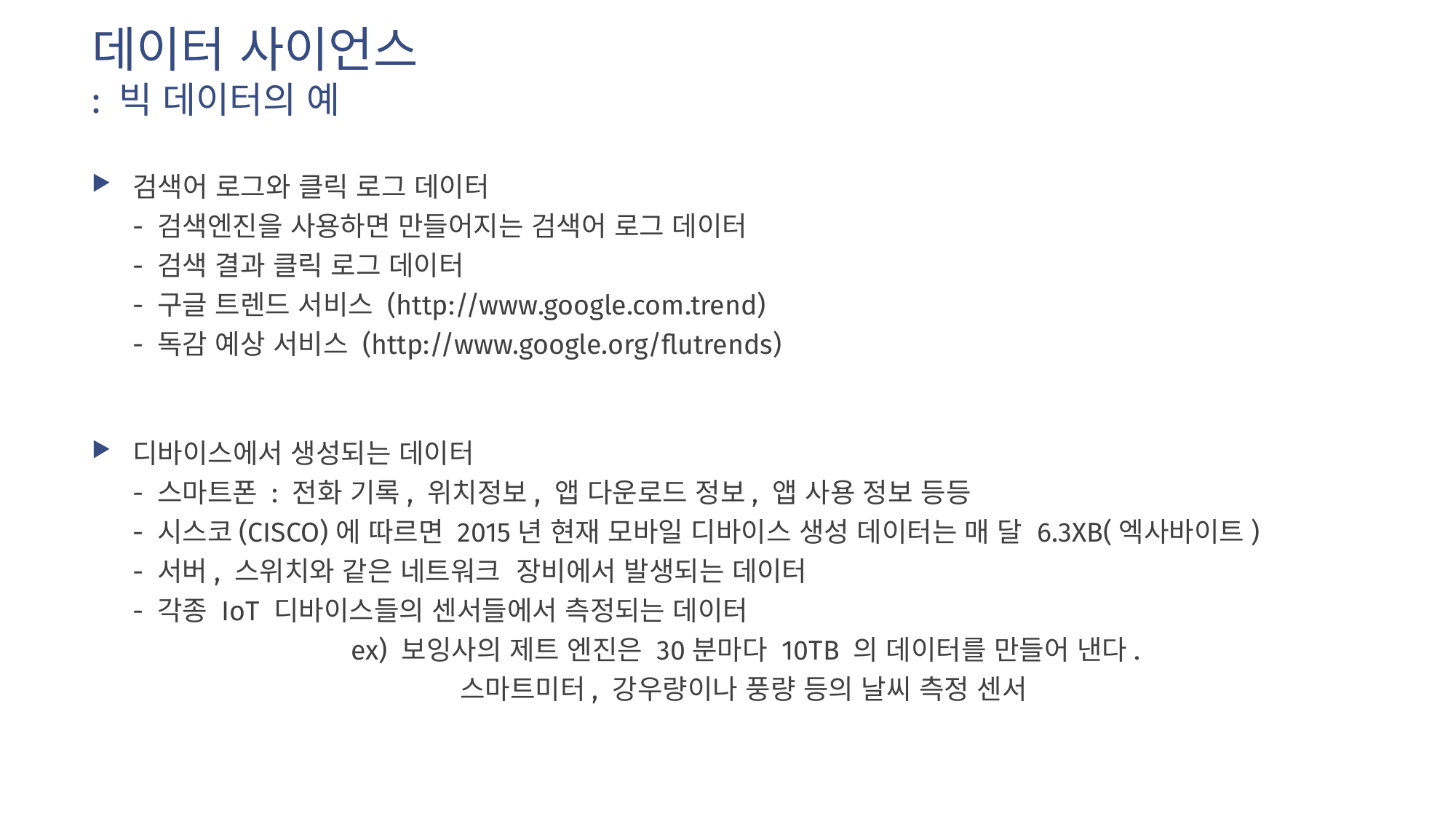

# 데이터 사이언스 : 빅 데이터의 예
검색어 로그와 클릭 로그 데이터
- 검색엔진을 사용하면 만들어지는 검색어 로그 데이터
- 검색 결과 클릭 로그 데이터
- 구글 트렌드 서비스 (http://www.google.com.trend)
- 독감 예상 서비스 (http://www.google.org/flutrends)

디바이스에서 생성되는 데이터
- 스마트폰 : 전화 기록, 위치정보, 앱 다운로드 정보, 앱 사용 정보 등등
- 시스코(CISCO)에 따르면 2015년 현재 모바일 디바이스 생성 데이터는 매 달 6.3XB(엑사바이트)
- 서버, 스위치와 같은 네트워크  장비에서 발생되는 데이터
- 각종 IoT 디바이스들의 센서들에서 측정되는 데이터
		ex) 보잉사의 제트 엔진은 30분마다 10TB 의 데이터를 만들어 낸다.
			스마트미터, 강우량이나 풍량 등의 날씨 측정 센서